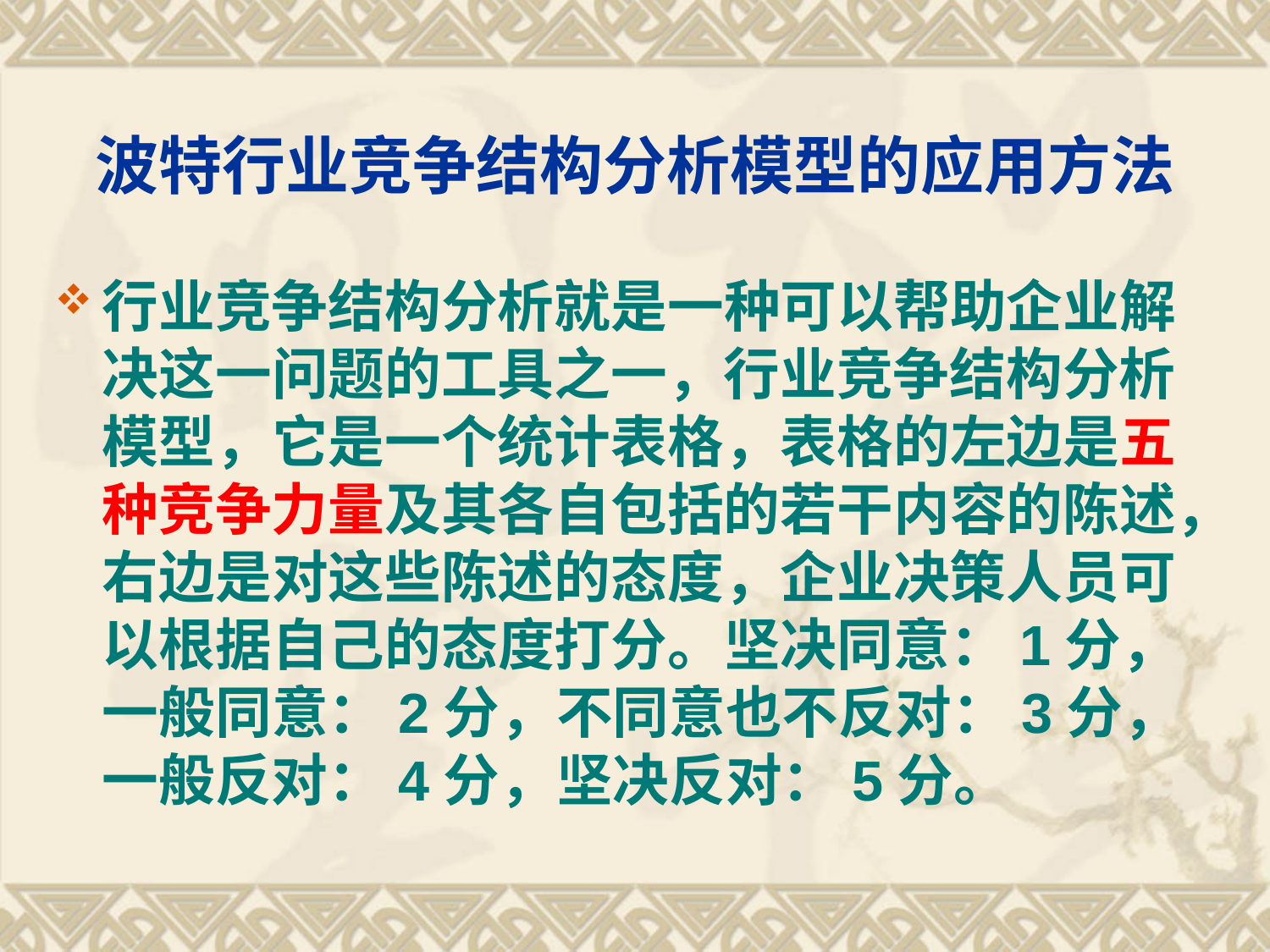

# 波特行业竞争结构分析模型的应用方法
行业竞争结构分析就是一种可以帮助企业解决这一问题的工具之一，行业竞争结构分析模型，它是一个统计表格，表格的左边是五种竞争力量及其各自包括的若干内容的陈述，右边是对这些陈述的态度，企业决策人员可以根据自己的态度打分。坚决同意：1分，一般同意：2分，不同意也不反对：3分，一般反对：4分，坚决反对：5分。